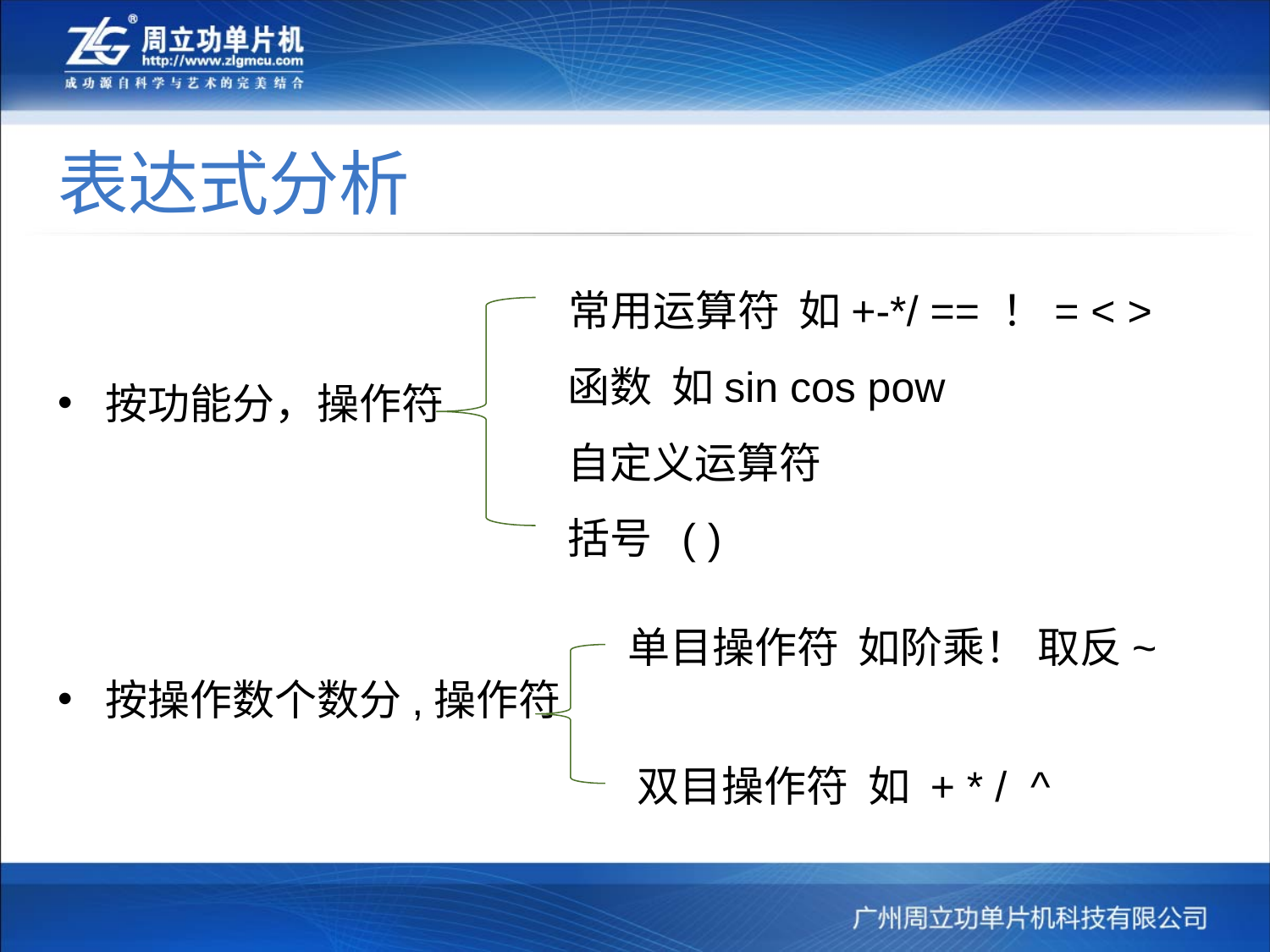

# 表达式分析

按功能分，操作符

按操作数个数分,操作符
常用运算符  如+-*/ == ！= < >

函数  如sin cos pow
自定义运算符
括号  ( )
单目操作符  如阶乘！ 取反~

双目操作符  如 + * /  ^